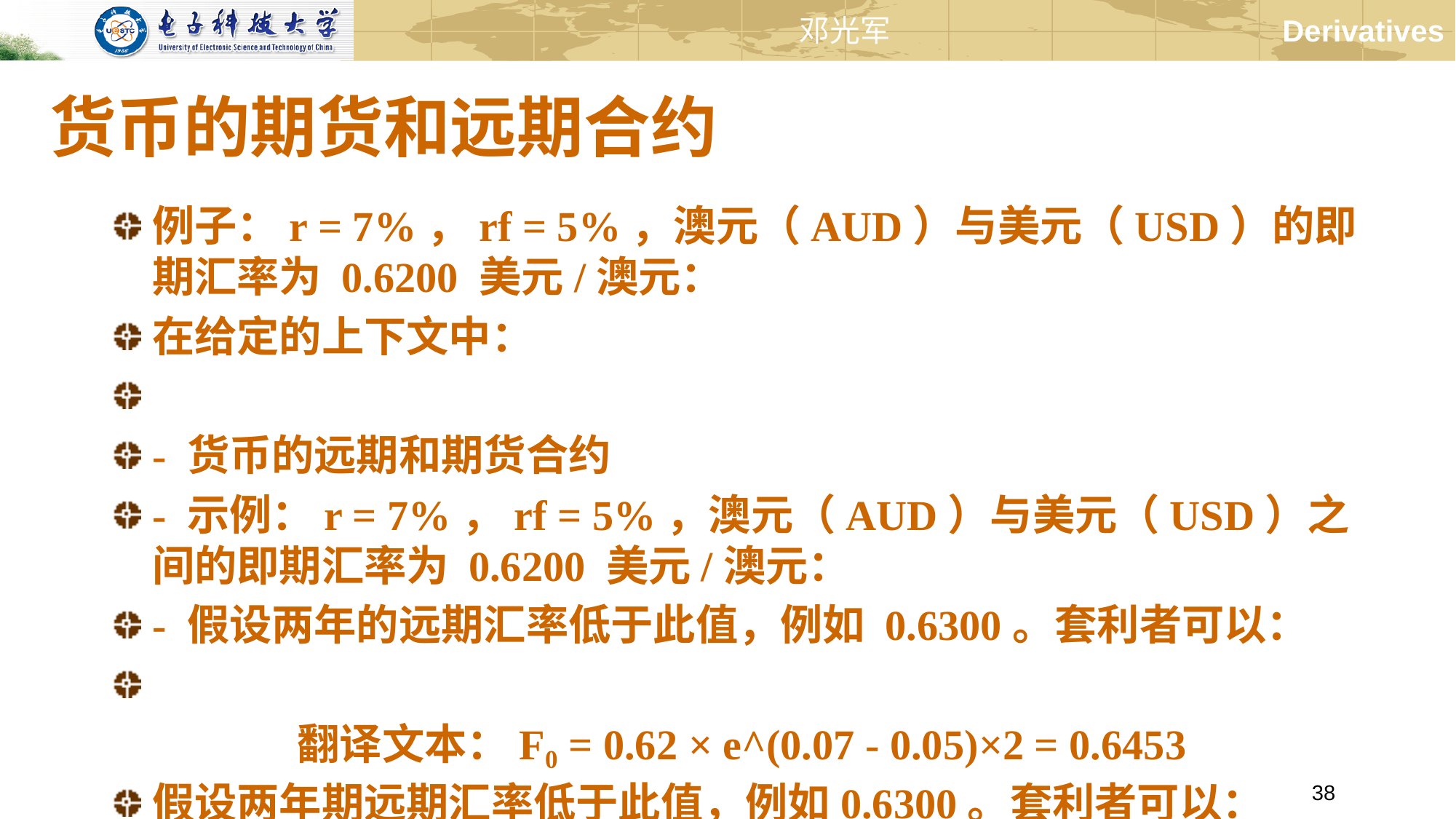

# 货币的期货和远期合约
例子：r = 7%，rf = 5%，澳元（AUD）与美元（USD）的即期汇率为 0.6200 美元/澳元：
在给定的上下文中：

- 货币的远期和期货合约
- 示例：r = 7%，rf = 5%，澳元（AUD）与美元（USD）之间的即期汇率为 0.6200 美元/澳元：
- 假设两年的远期汇率低于此值，例如 0.6300。套利者可以：

翻译文本：F₀ = 0.62 × e^(0.07 - 0.05)×2 = 0.6453
假设两年期远期汇率低于此值，例如0.6300。套利者可以：
借入1000澳元，年利率为5%，为期两年，将其兑换成620美元并以7%的利率进行投资。
签订一份远期合约，以1,105.17澳元兑换1,105.17×0.63=692.26美元。
1000*e^0.05*2 = 1,105.17      620 *e^0.07*2 = 713.7
利润 = 713.7 - 692.26 = $16.91